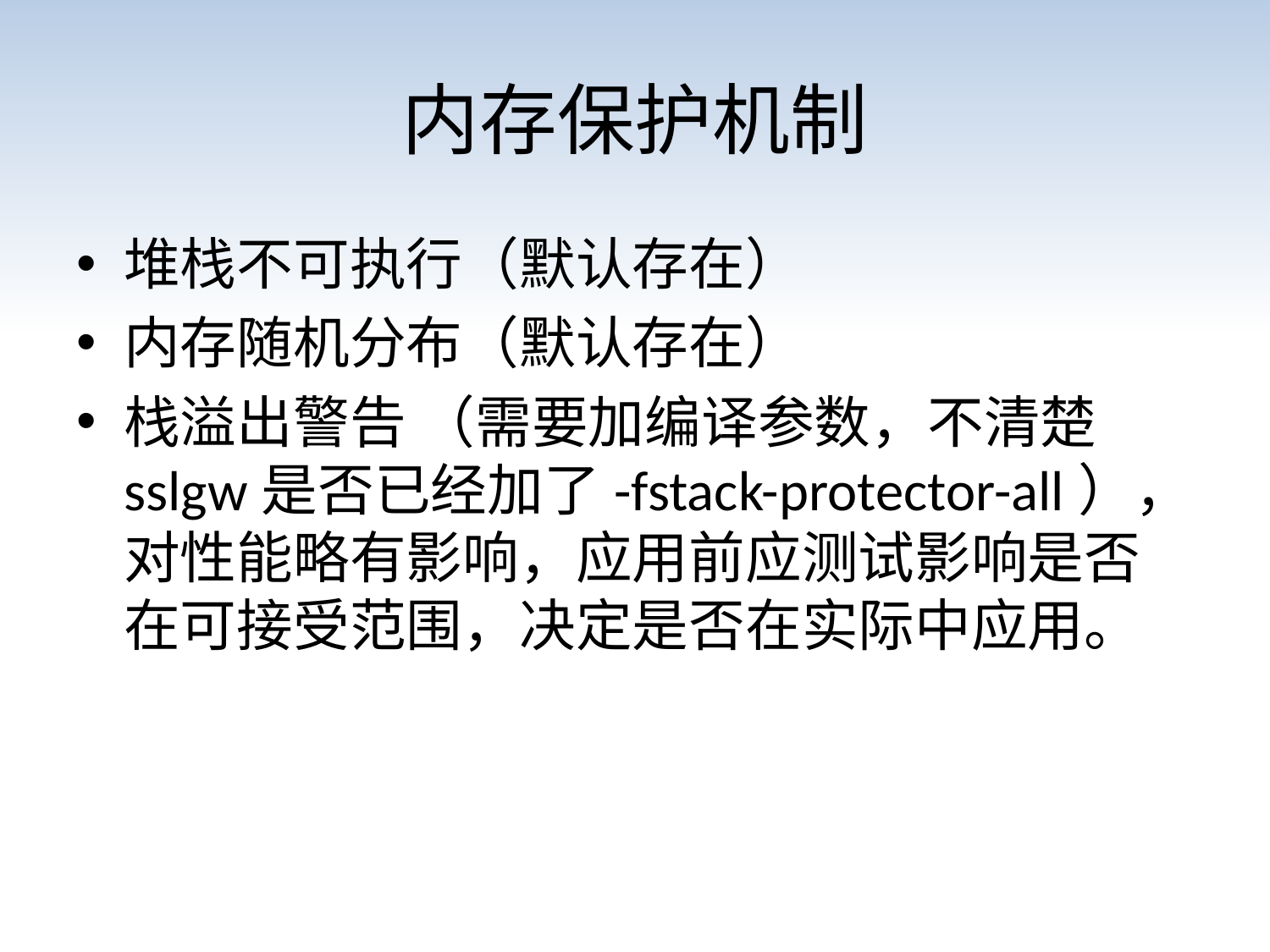

# 内存保护机制
堆栈不可执行（默认存在）
内存随机分布（默认存在）
栈溢出警告 （需要加编译参数，不清楚sslgw是否已经加了-fstack-protector-all），对性能略有影响，应用前应测试影响是否在可接受范围，决定是否在实际中应用。